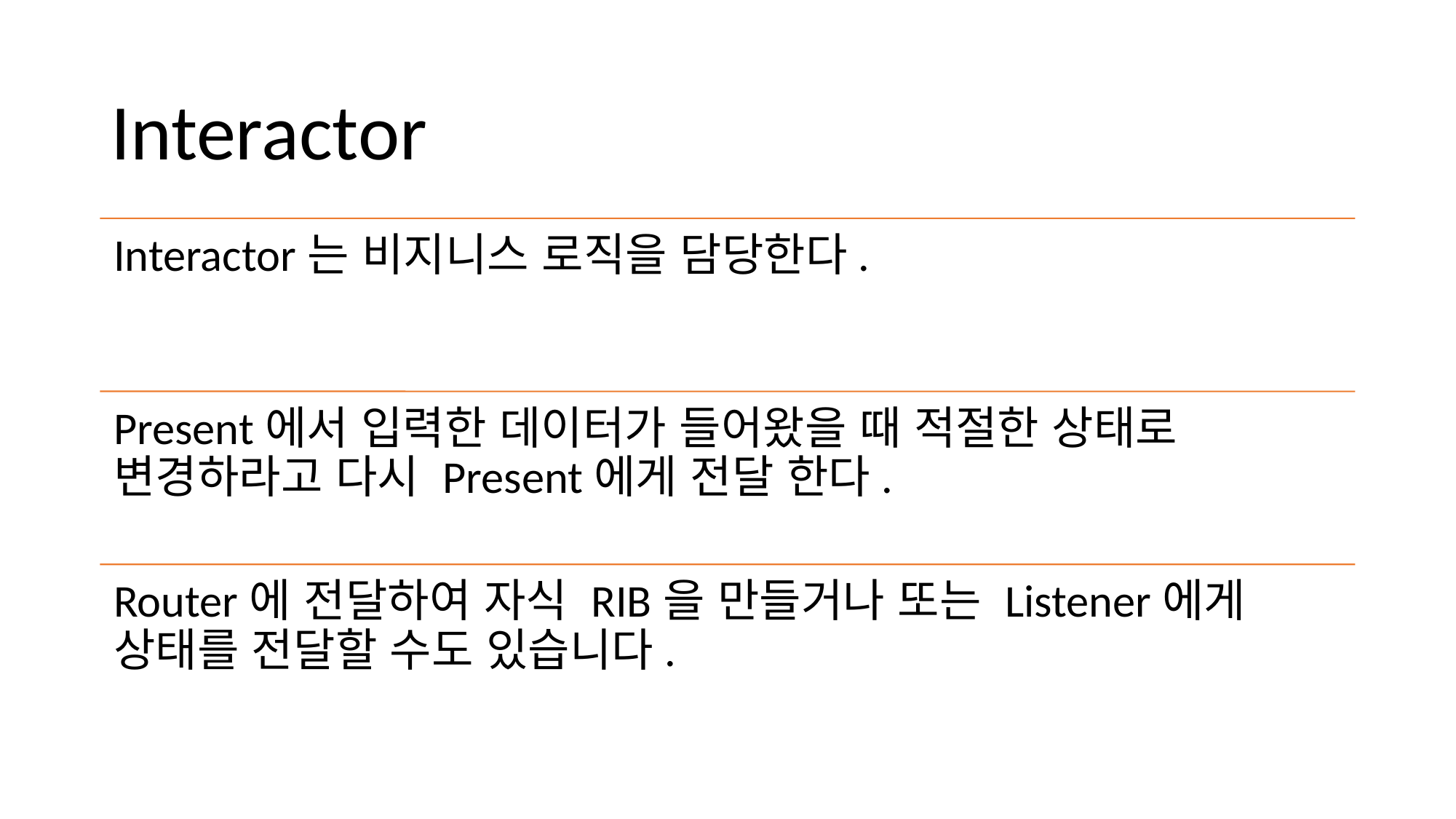

Interactor
Interactor는 비지니스 로직을 담당한다.
Present에서 입력한 데이터가 들어왔을 때 적절한 상태로 변경하라고 다시 Present에게 전달 한다.
Router에 전달하여 자식 RIB을 만들거나 또는 Listener에게 상태를 전달할 수도 있습니다.